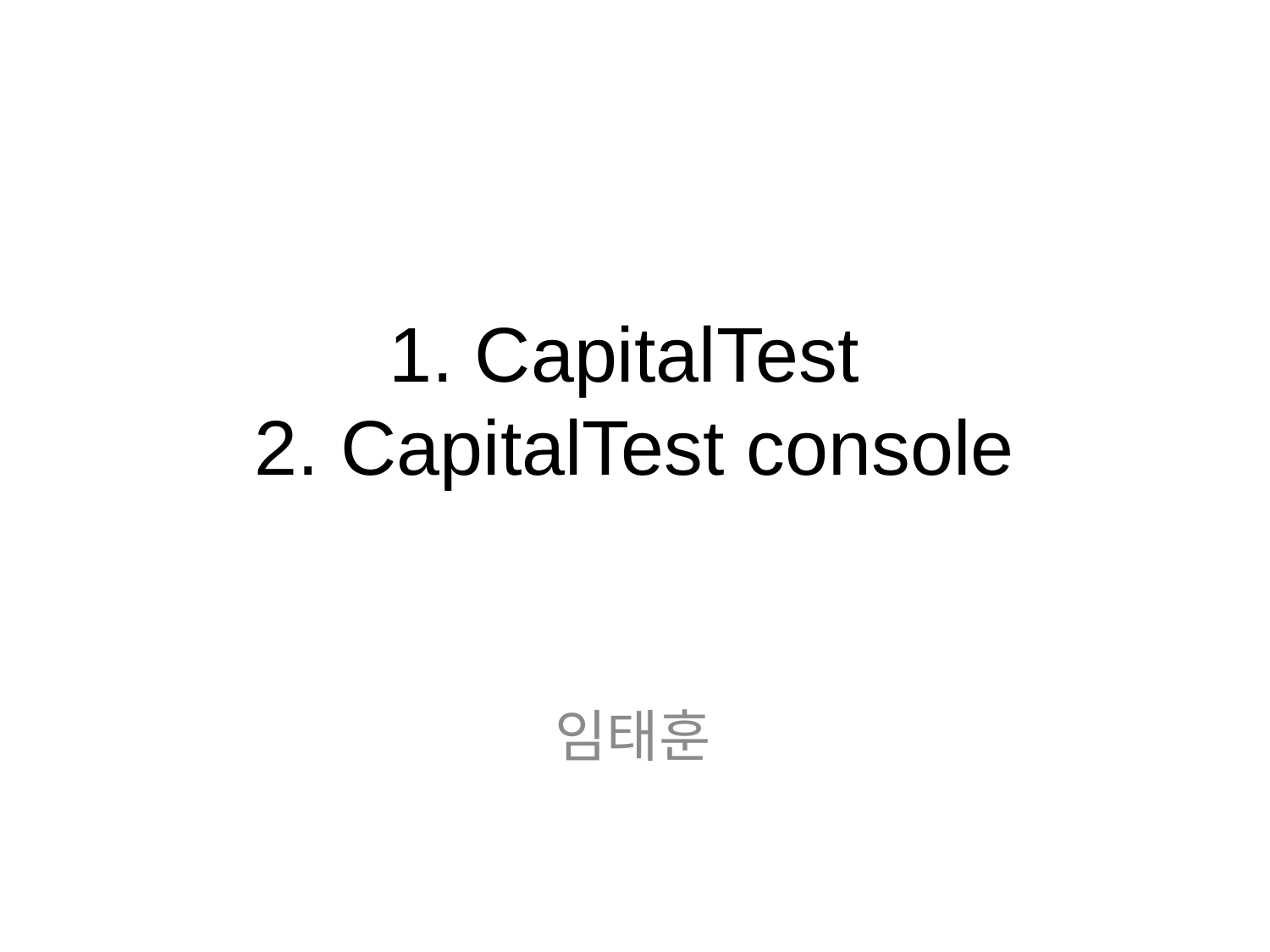

# 1. CapitalTest 2. CapitalTest console
임태훈